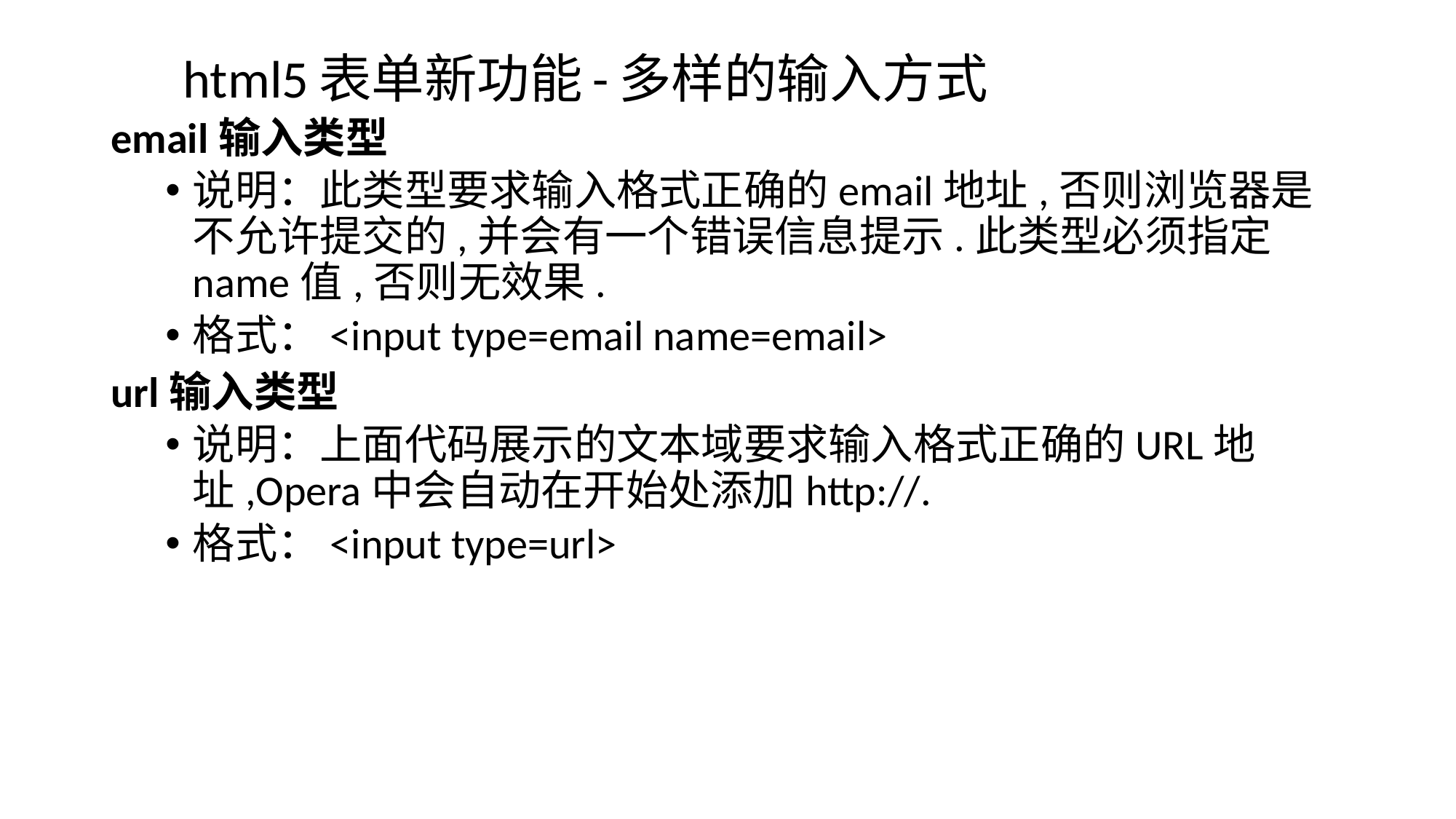

# html5表单新功能-多样的输入方式
email输入类型
说明：此类型要求输入格式正确的email地址,否则浏览器是不允许提交的,并会有一个错误信息提示.此类型必须指定name值,否则无效果.
格式：<input type=email name=email>
url输入类型
说明：上面代码展示的文本域要求输入格式正确的URL地址,Opera中会自动在开始处添加http://.
格式：<input type=url>